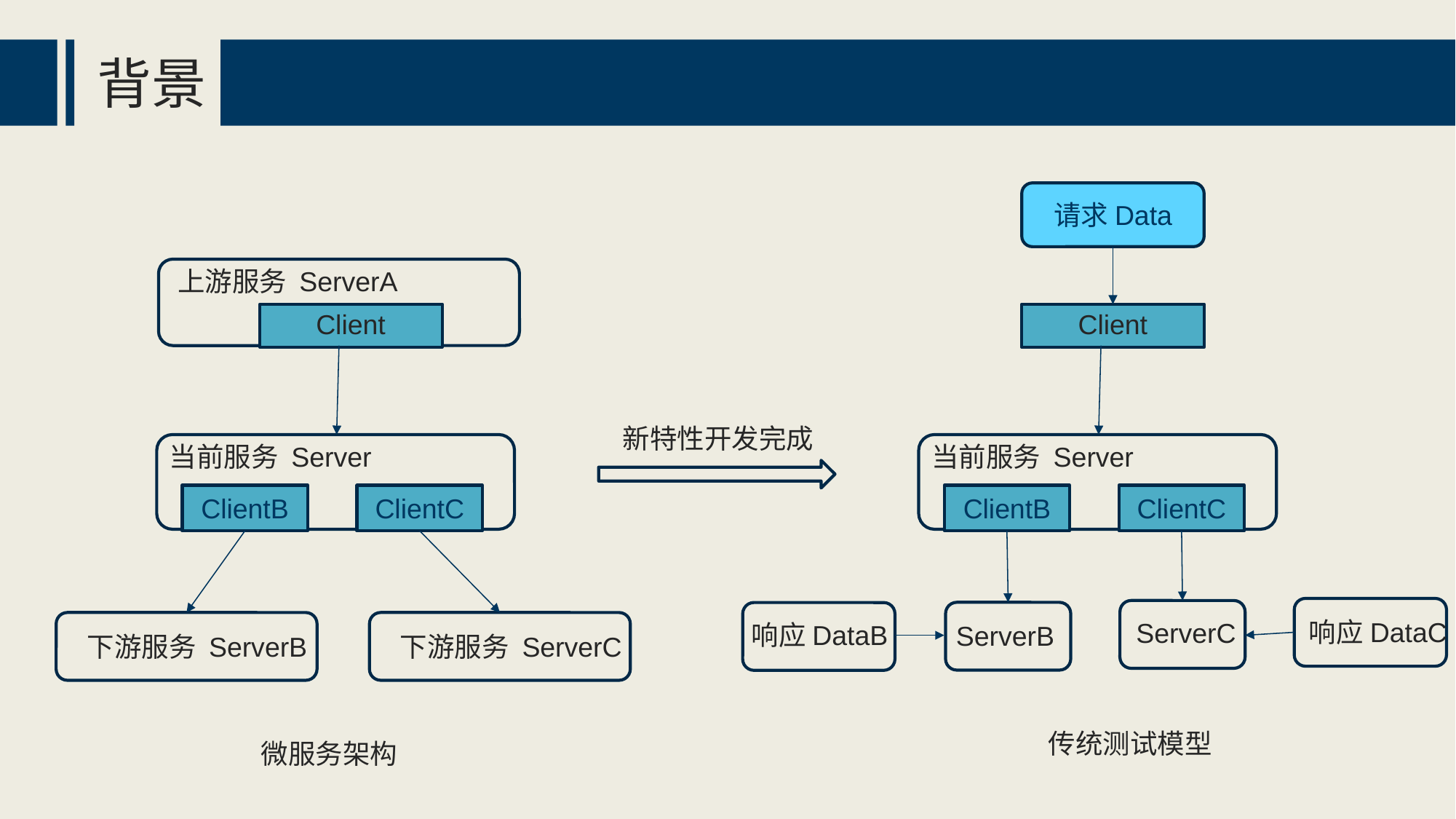

背景
请求Data

上游服务 ServerA
Client
Client

新特性开发完成

当前服务 Server

当前服务 Server

ClientB
ClientC
ClientB
ClientC

响应DataC
ServerC

响应DataB
ServerB
下游服务 ServerB
下游服务 ServerC
传统测试模型
微服务架构